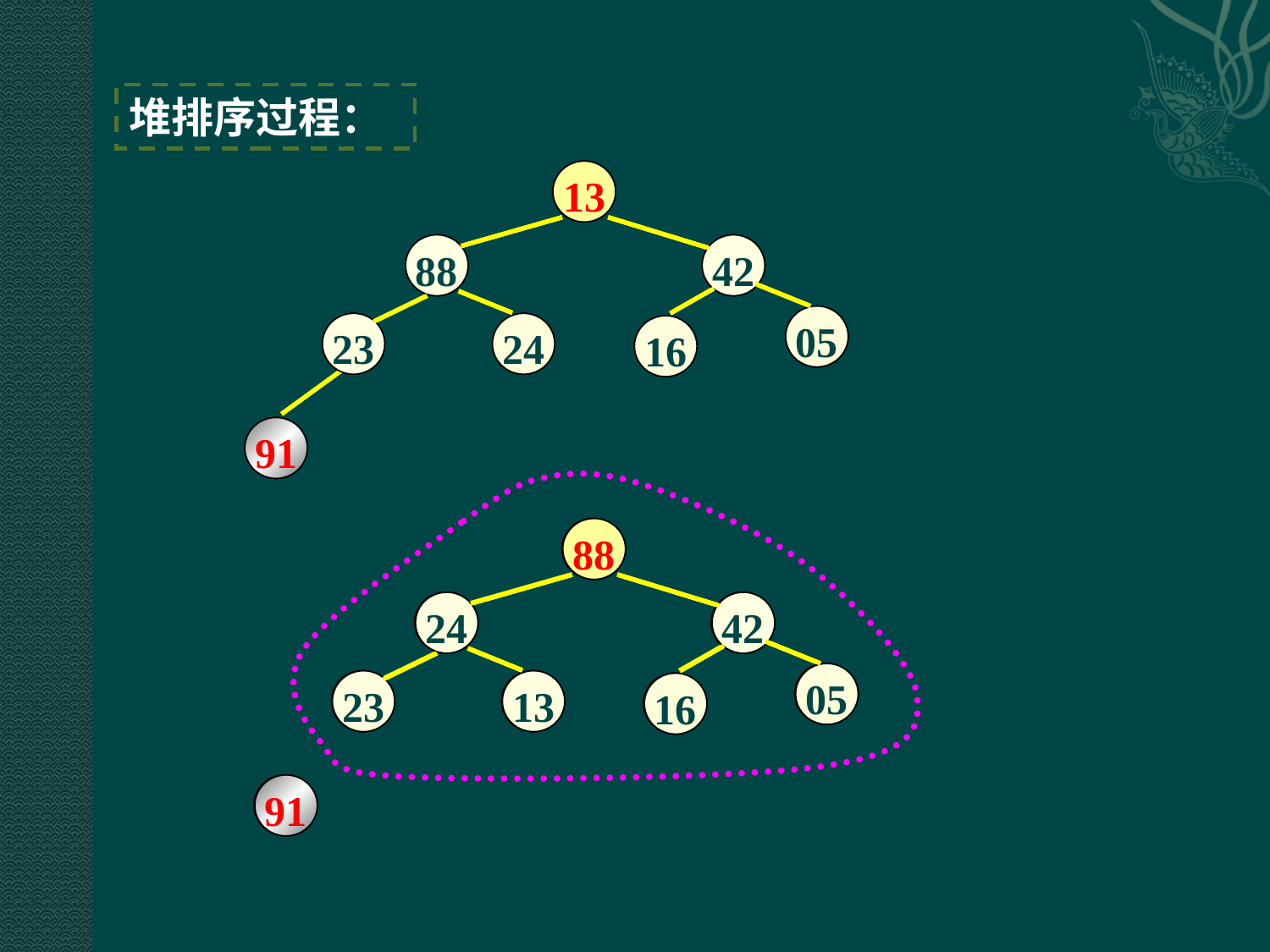

堆排序过程：
42
91

88
88
91
42

05
05
23
23
24
24
16
16

13
13
42
91

88
88
91
42

05
05
23
23
24
24
16
16

13
13
42
13

88
88
91
42

05
05
23
23
24
24
16
16
13
91

42
13

88
88
91
42

05
05
23
23
24
24
16
16
13
91
42
88

88
13
91
42

05
05
23
23
24
24
16
16
13
91
42
88

88
13
91
42

05
05
23
23
24
24
16
16
13
91
42
88

88
24
91
42

05
05
23
23
24
13
16
16
13
91
42
88

88
24
91
42

05
05
23
23
24
13
16
16
13
91